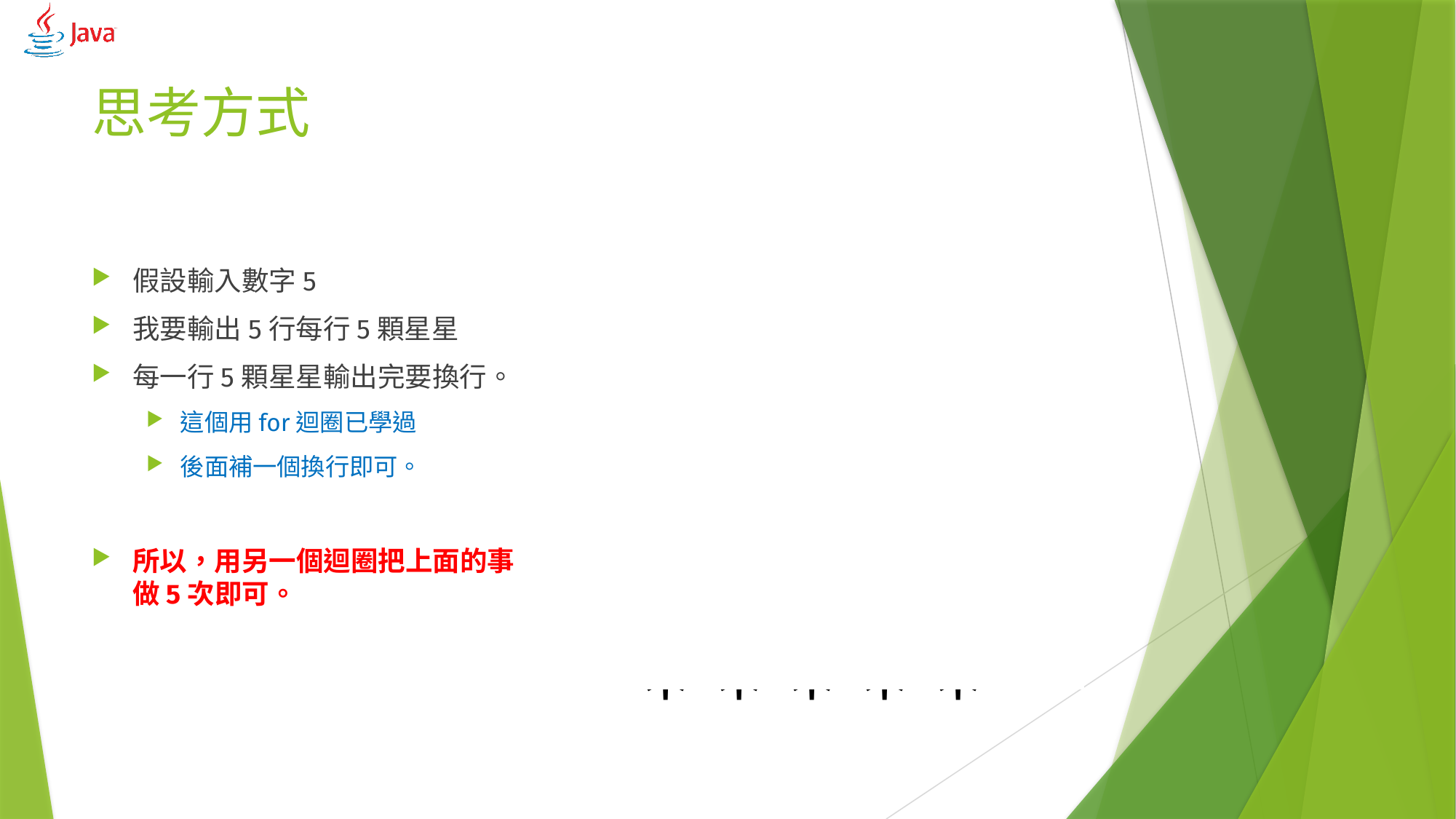

# 思考方式
假設輸入數字5
我要輸出5行每行5顆星星
每一行5顆星星輸出完要換行。
這個用for迴圈已學過
後面補一個換行即可。

所以，用另一個迴圈把上面的事
做5次即可。

| ＊ | ＊ | ＊ | ＊ | ＊ | ↵ |
| --- | --- | --- | --- | --- | --- |
| ＊ | ＊ | ＊ | ＊ | ＊ | ↵ |
| ＊ | ＊ | ＊ | ＊ | ＊ | ↵ |
| ＊ | ＊ | ＊ | ＊ | ＊ | ↵ |
| ＊ | ＊ | ＊ | ＊ | ＊ | ↵ |